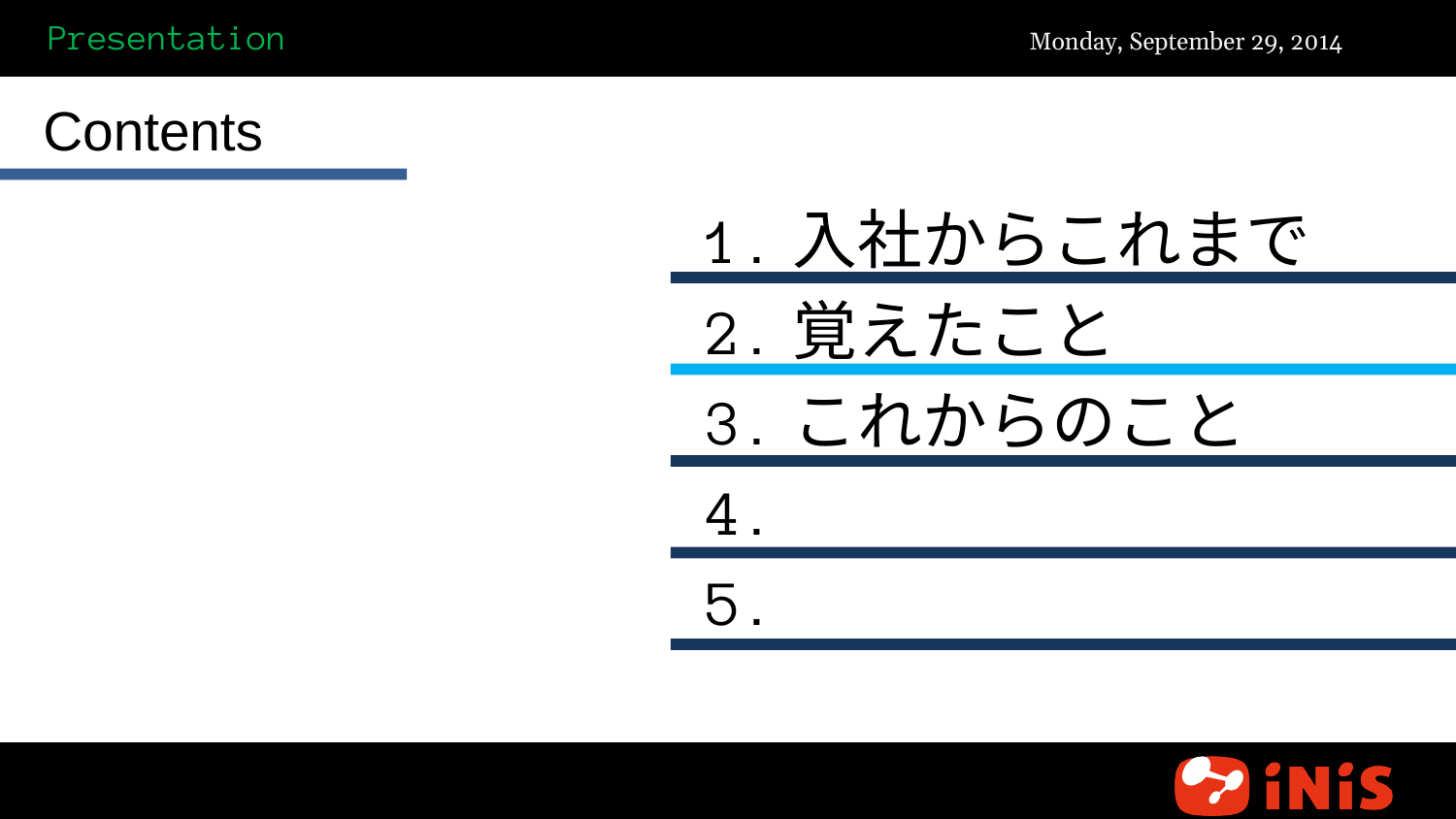

Monday, September 29, 2014
# Contents

1.入社からこれまで
2.覚えたこと
3.これからのこと
4.
5.